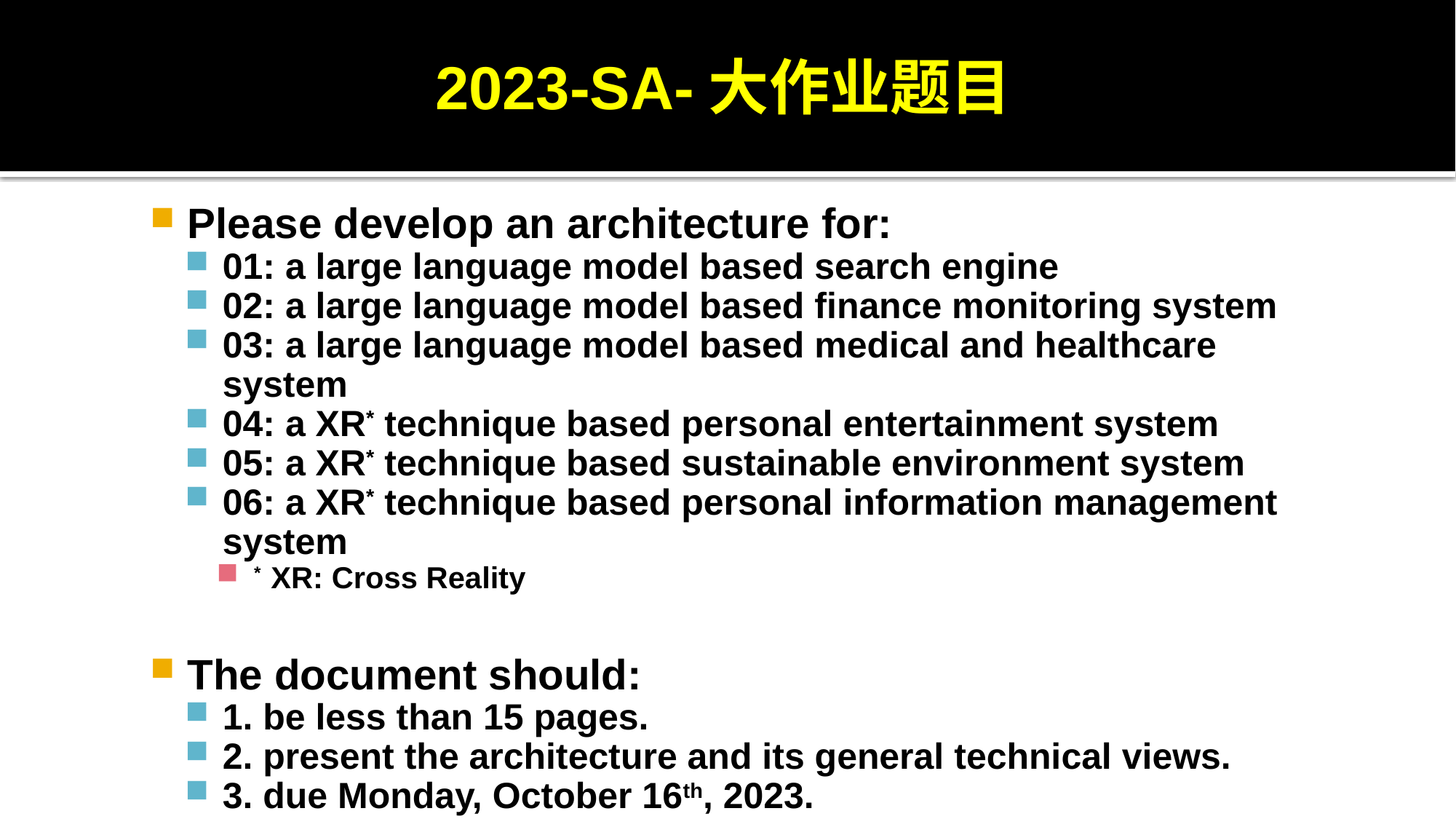

# 2023-SA-大作业题目
Please develop an architecture for:
01: a large language model based search engine
02: a large language model based finance monitoring system
03: a large language model based medical and healthcare system
04: a XR* technique based personal entertainment system
05: a XR* technique based sustainable environment system
06: a XR* technique based personal information management system
*  XR: Cross Reality

The document should:
1. be less than 15 pages.
2. present the architecture and its general technical views.
3. due Monday, October 16th, 2023.